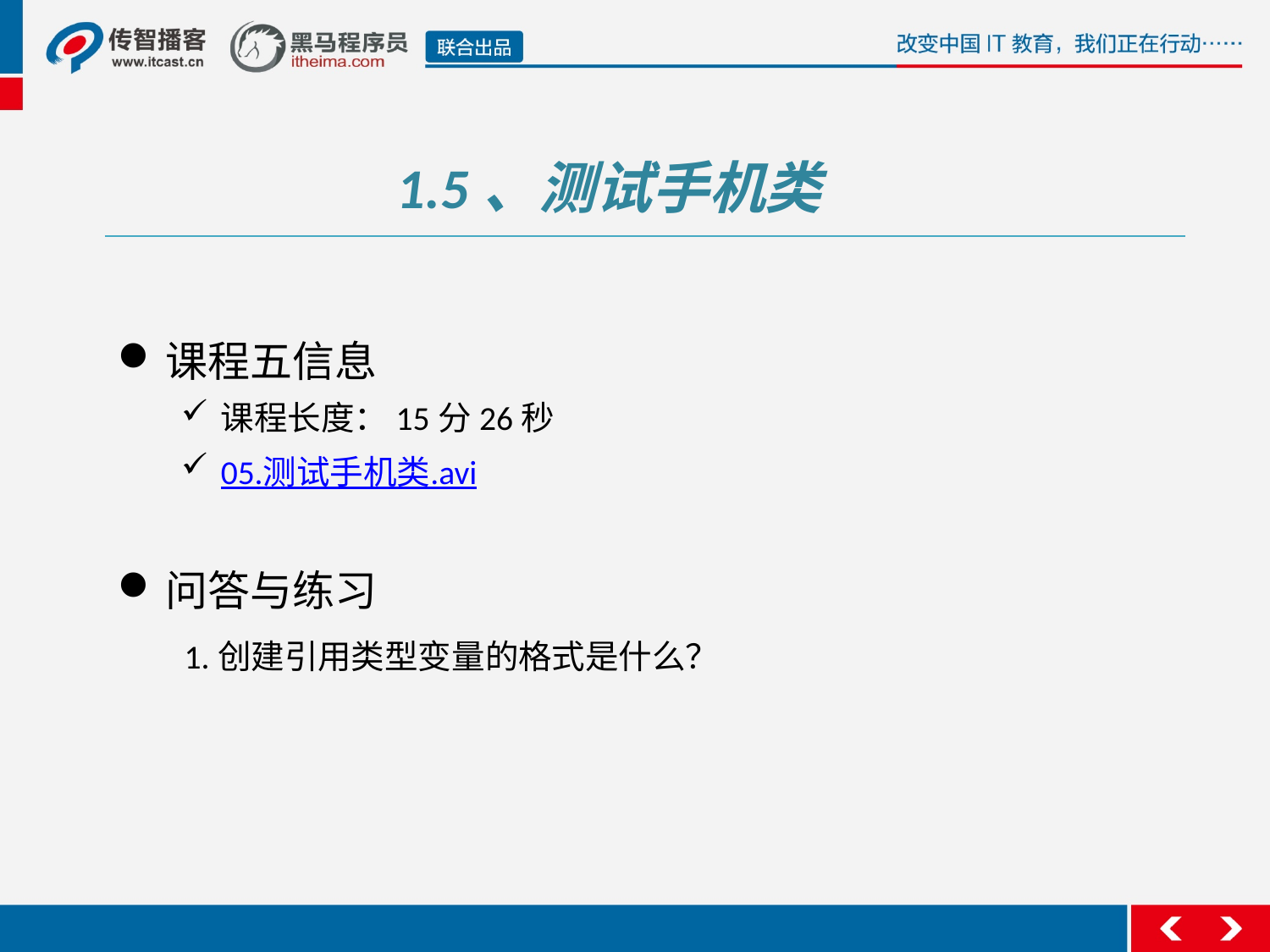

1.5、测试手机类

课程五信息
课程长度：15分26秒
05.测试手机类.avi

问答与练习
       1.创建引用类型变量的格式是什么？